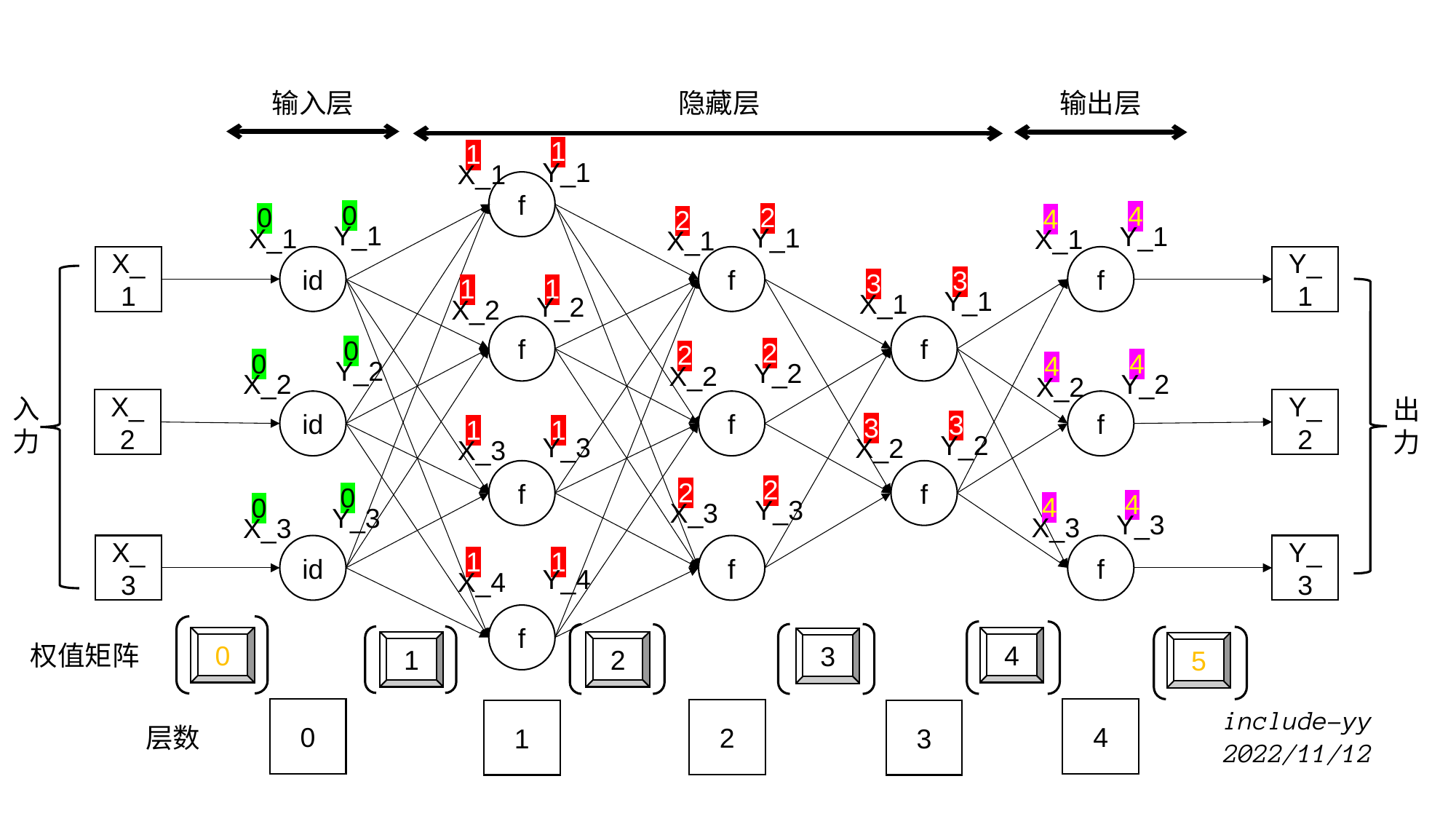

输入层
隐藏层
输出层
1
Y_1
1
X_1
f
id
f
f
f
f
id
f
f
f
f
id
f
f
f
0
Y_1
0
X_1
4
Y_1
4
X_1
2
Y_1
2
X_1
X_1
Y_1
3
Y_1
3
X_1

1
X_2
1
Y_2

0
Y_2
2
Y_2
2
X_2
0
X_2
4
Y_2
4
X_2
入力
出力
X_2
Y_2
3
Y_2
3
X_2
1
X_3
1
Y_3
2
Y_3
2
X_3
0
Y_3
4
Y_3
4
X_3
0
X_3
X_3
Y_3
1
X_4
1
Y_4

4

5
0
3
2
1
权值矩阵
include-yy
2022/11/12
0
4
2
1
3
层数